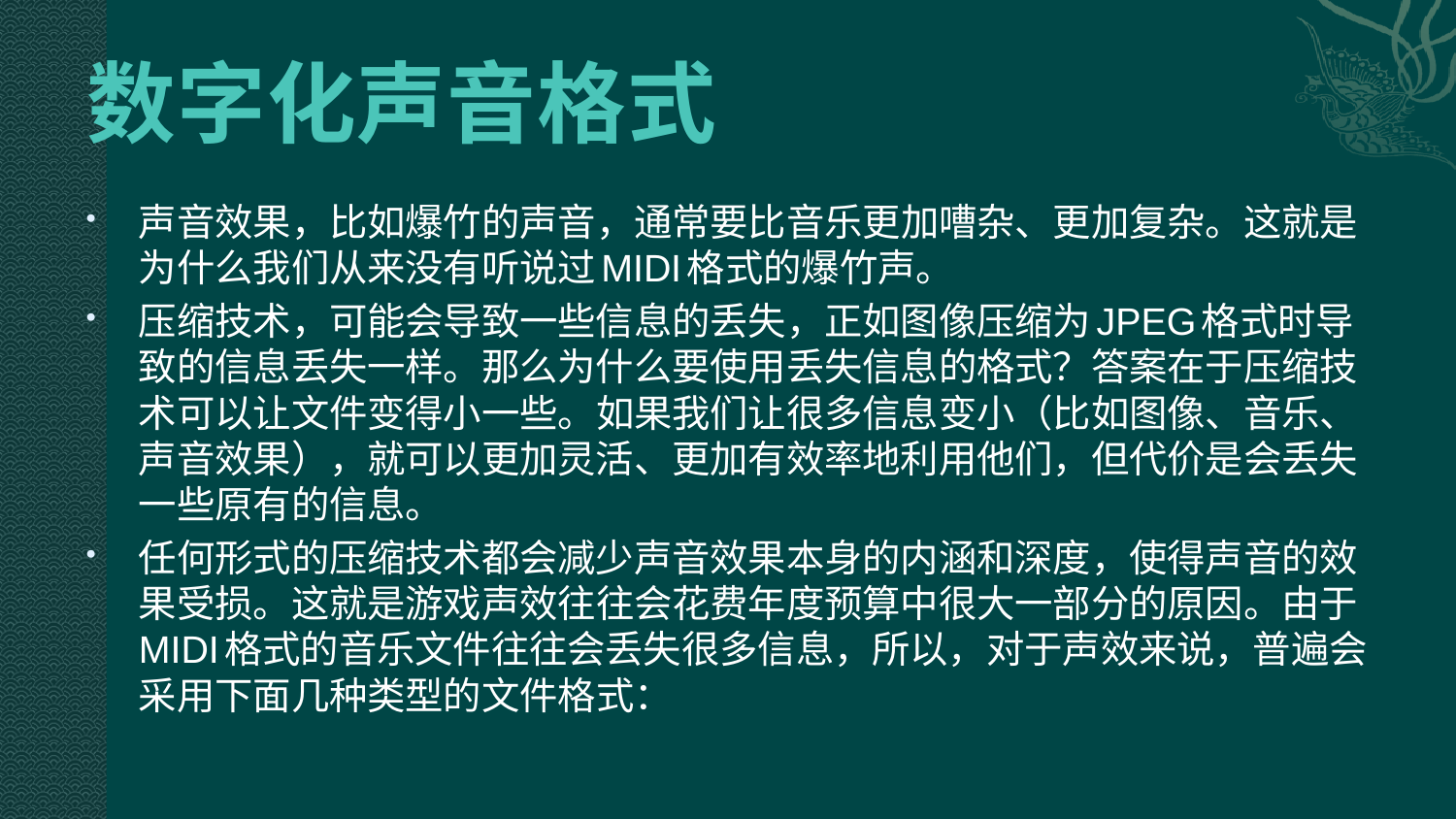

# 数字化声音格式
声音效果，比如爆竹的声音，通常要比音乐更加嘈杂、更加复杂。这就是为什么我们从来没有听说过MIDI格式的爆竹声。
压缩技术，可能会导致一些信息的丢失，正如图像压缩为JPEG格式时导致的信息丢失一样。那么为什么要使用丢失信息的格式？答案在于压缩技术可以让文件变得小一些。如果我们让很多信息变小（比如图像、音乐、声音效果），就可以更加灵活、更加有效率地利用他们，但代价是会丢失一些原有的信息。
任何形式的压缩技术都会减少声音效果本身的内涵和深度，使得声音的效果受损。这就是游戏声效往往会花费年度预算中很大一部分的原因。由于MIDI格式的音乐文件往往会丢失很多信息，所以，对于声效来说，普遍会采用下面几种类型的文件格式：